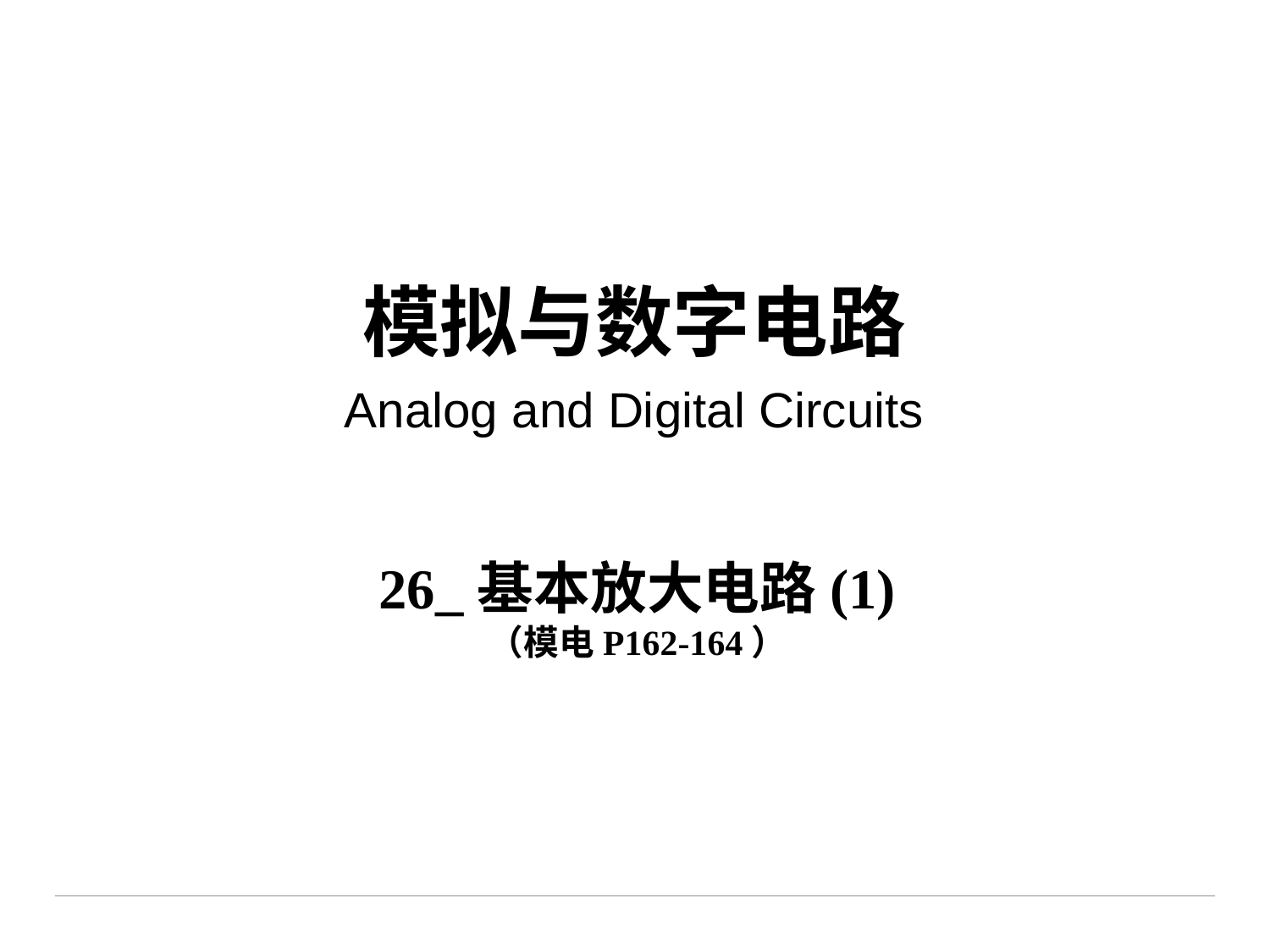

# 模拟与数字电路 Analog and Digital Circuits
26_基本放大电路(1)
（模电P162-164）